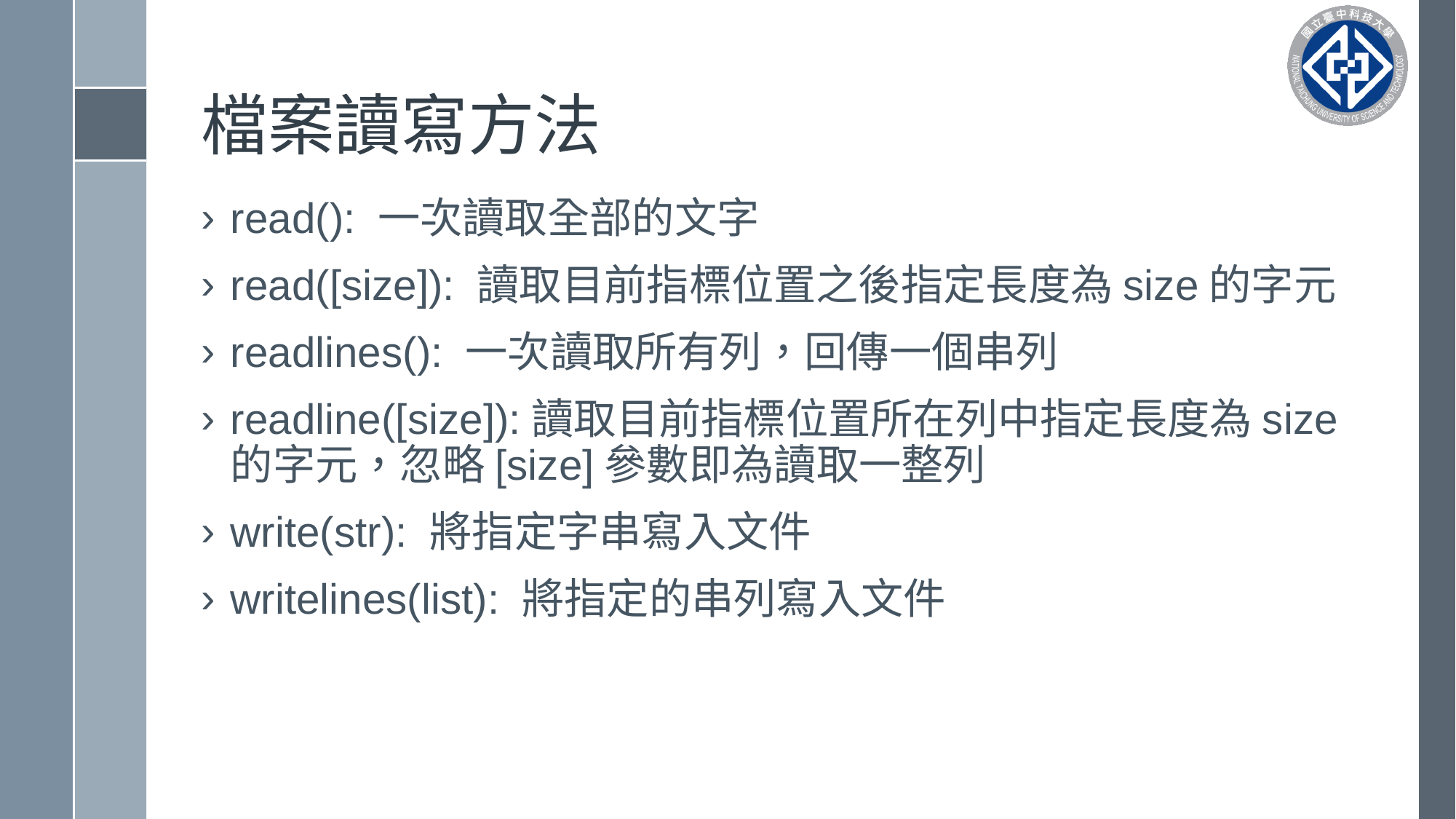

# 檔案讀寫方法
read(): 一次讀取全部的文字
read([size]): 讀取目前指標位置之後指定長度為size的字元
readlines(): 一次讀取所有列，回傳一個串列
readline([size]):讀取目前指標位置所在列中指定長度為size的字元，忽略[size]參數即為讀取一整列
write(str): 將指定字串寫入文件
writelines(list): 將指定的串列寫入文件